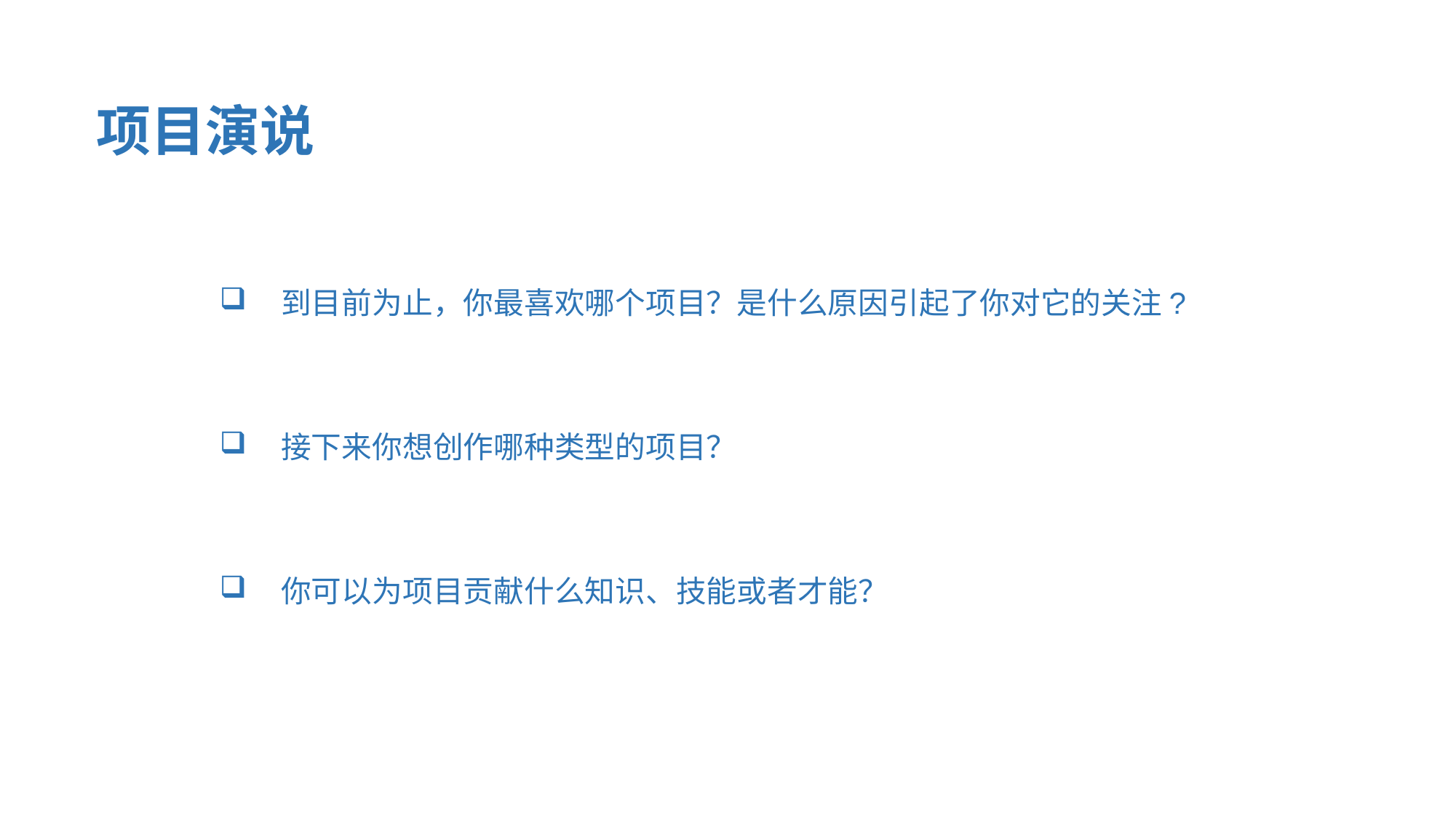

项目演说

到目前为止，你最喜欢哪个项目？是什么原因引起了你对它的关注?

接下来你想创作哪种类型的项目？

你可以为项目贡献什么知识、技能或者才能？